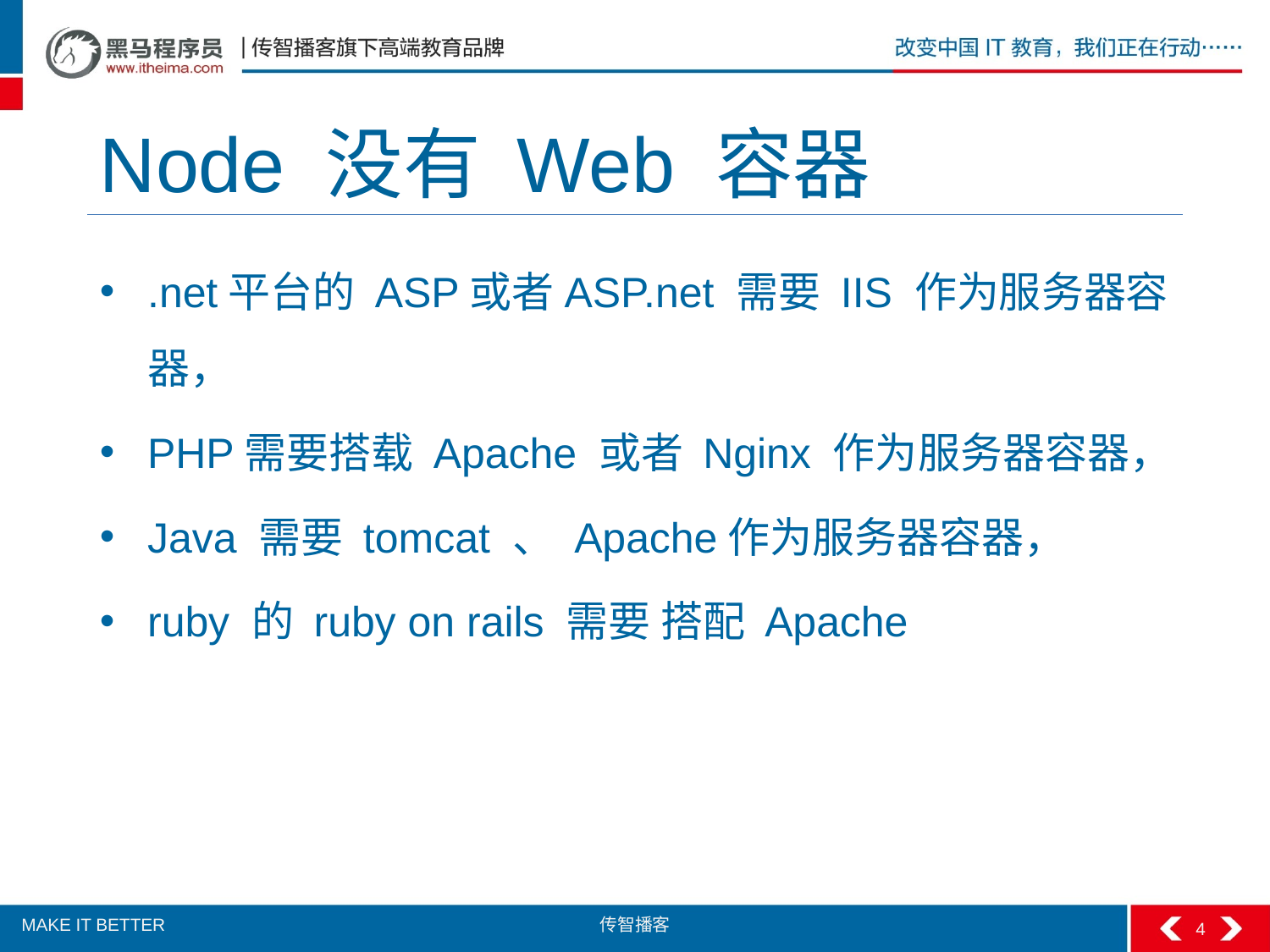

# Node 没有 Web 容器
.net平台的 ASP或者ASP.net 需要 IIS 作为服务器容器，
PHP需要搭载 Apache 或者 Nginx 作为服务器容器，
Java 需要 tomcat 、 Apache作为服务器容器，
ruby 的 ruby on rails 需要 搭配 Apache
4
传智播客
MAKE IT BETTER